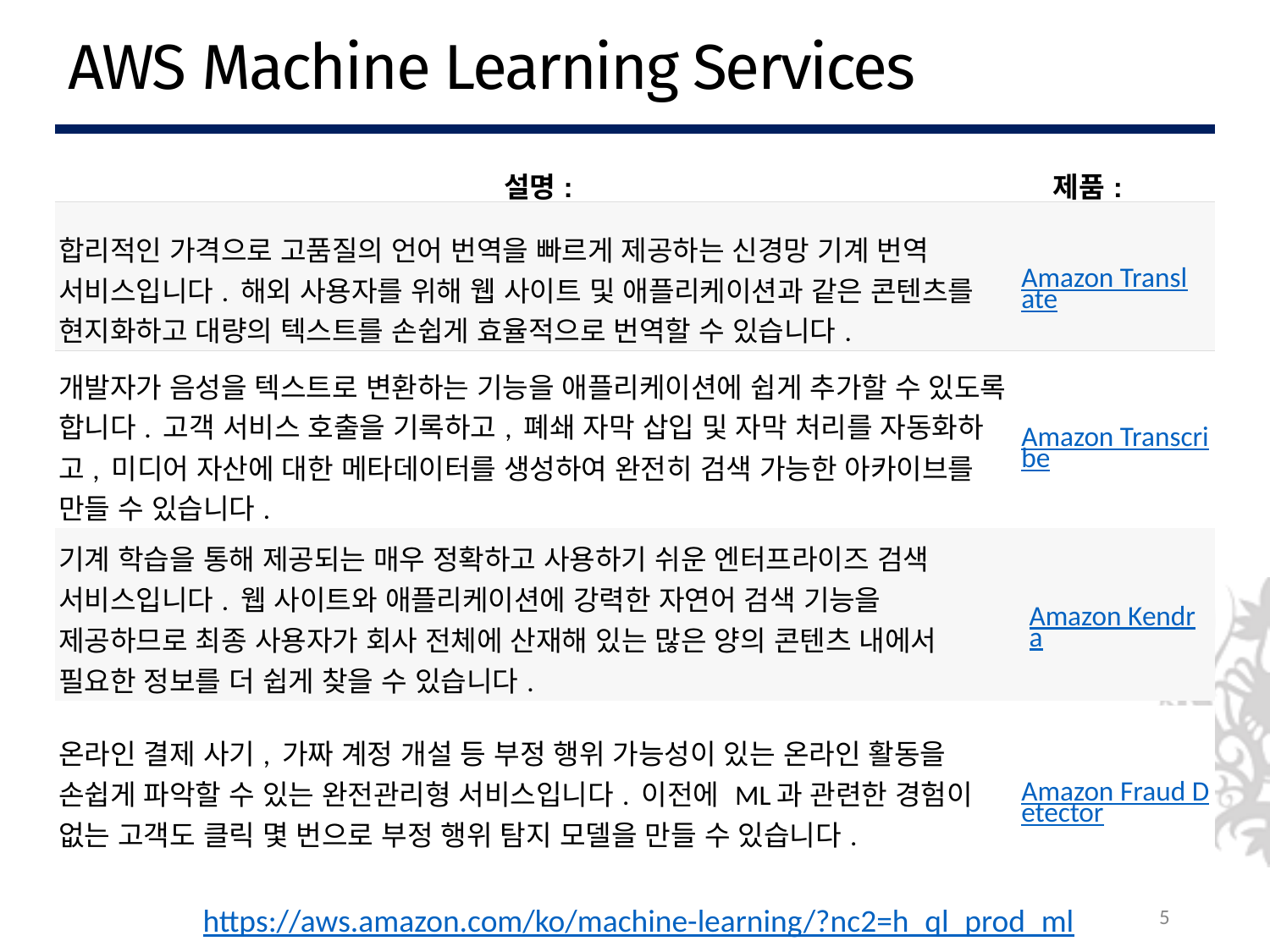

# AWS Machine Learning Services
| 설명: | 제품: |
| --- | --- |
| 합리적인 가격으로 고품질의 언어 번역을 빠르게 제공하는 신경망 기계 번역 서비스입니다. 해외 사용자를 위해 웹 사이트 및 애플리케이션과 같은 콘텐츠를 현지화하고 대량의 텍스트를 손쉽게 효율적으로 번역할 수 있습니다. | Amazon Translate |
| 개발자가 음성을 텍스트로 변환하는 기능을 애플리케이션에 쉽게 추가할 수 있도록 합니다. 고객 서비스 호출을 기록하고, 폐쇄 자막 삽입 및 자막 처리를 자동화하고, 미디어 자산에 대한 메타데이터를 생성하여 완전히 검색 가능한 아카이브를 만들 수 있습니다. | Amazon Transcribe |
| 기계 학습을 통해 제공되는 매우 정확하고 사용하기 쉬운 엔터프라이즈 검색 서비스입니다. 웹 사이트와 애플리케이션에 강력한 자연어 검색 기능을 제공하므로 최종 사용자가 회사 전체에 산재해 있는 많은 양의 콘텐츠 내에서 필요한 정보를 더 쉽게 찾을 수 있습니다. | Amazon Kendra |
| 온라인 결제 사기, 가짜 계정 개설 등 부정 행위 가능성이 있는 온라인 활동을 손쉽게 파악할 수 있는 완전관리형 서비스입니다. 이전에 ML과 관련한 경험이 없는 고객도 클릭 몇 번으로 부정 행위 탐지 모델을 만들 수 있습니다. | Amazon Fraud Detector |

https://aws.amazon.com/ko/machine-learning/?nc2=h_ql_prod_ml
5